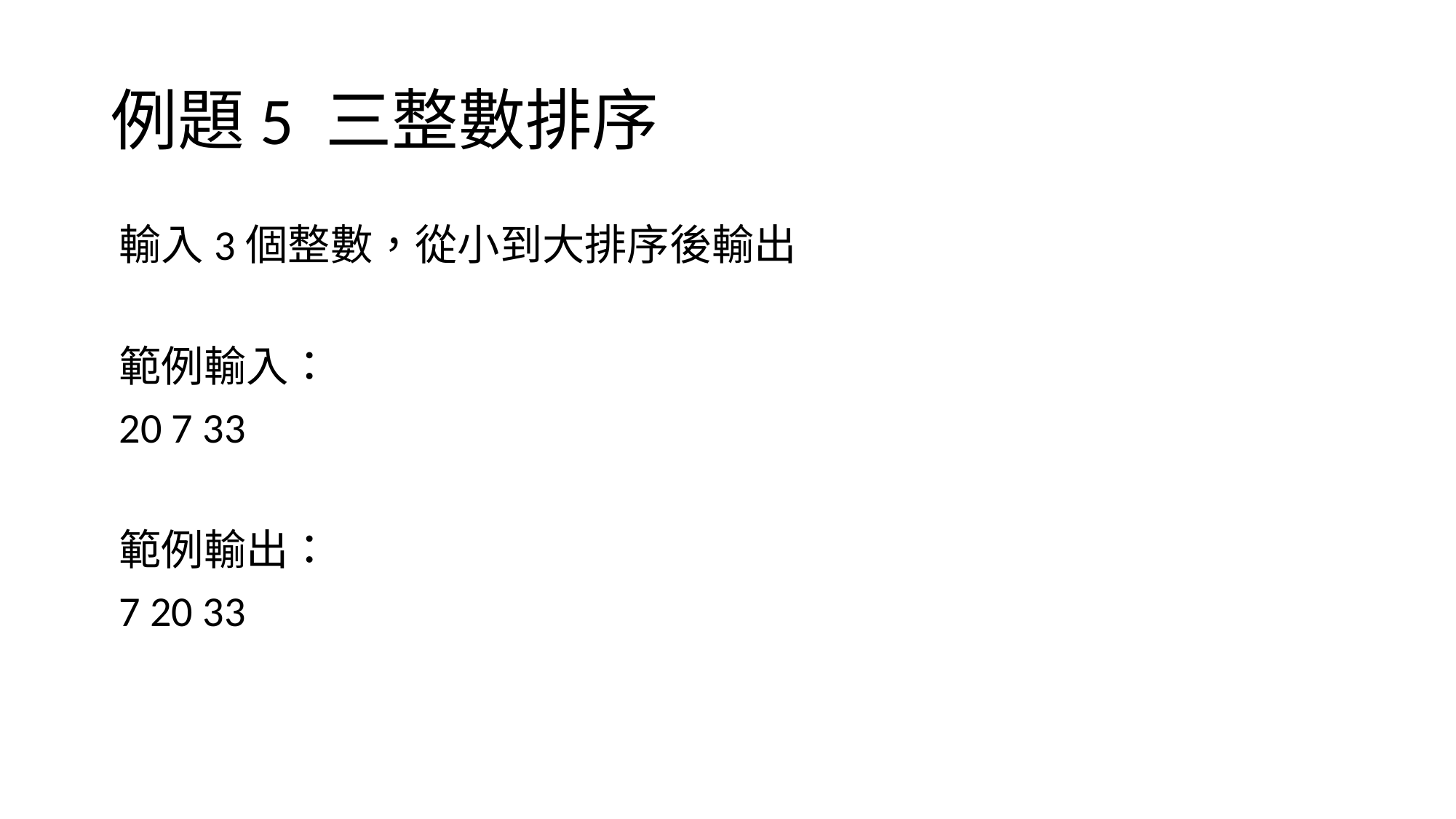

# 例題5 三整數排序
輸入3個整數，從小到大排序後輸出

範例輸入：
20 7 33

範例輸出：
7 20 33